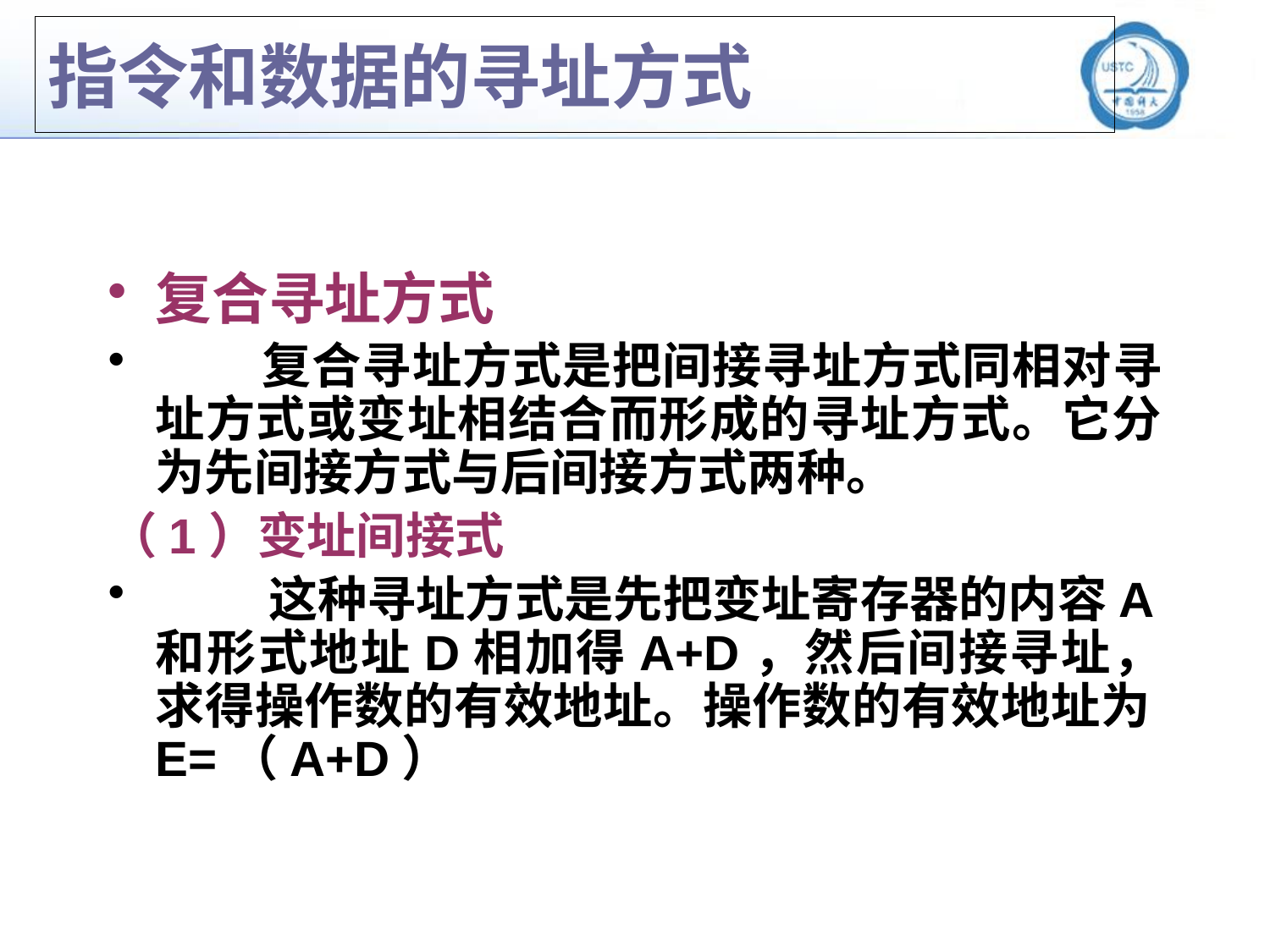

# 指令和数据的寻址方式
复合寻址方式
        复合寻址方式是把间接寻址方式同相对寻址方式或变址相结合而形成的寻址方式。它分为先间接方式与后间接方式两种。
（1）变址间接式
         这种寻址方式是先把变址寄存器的内容A和形式地址D相加得A+D，然后间接寻址，求得操作数的有效地址。操作数的有效地址为E=（A+D）